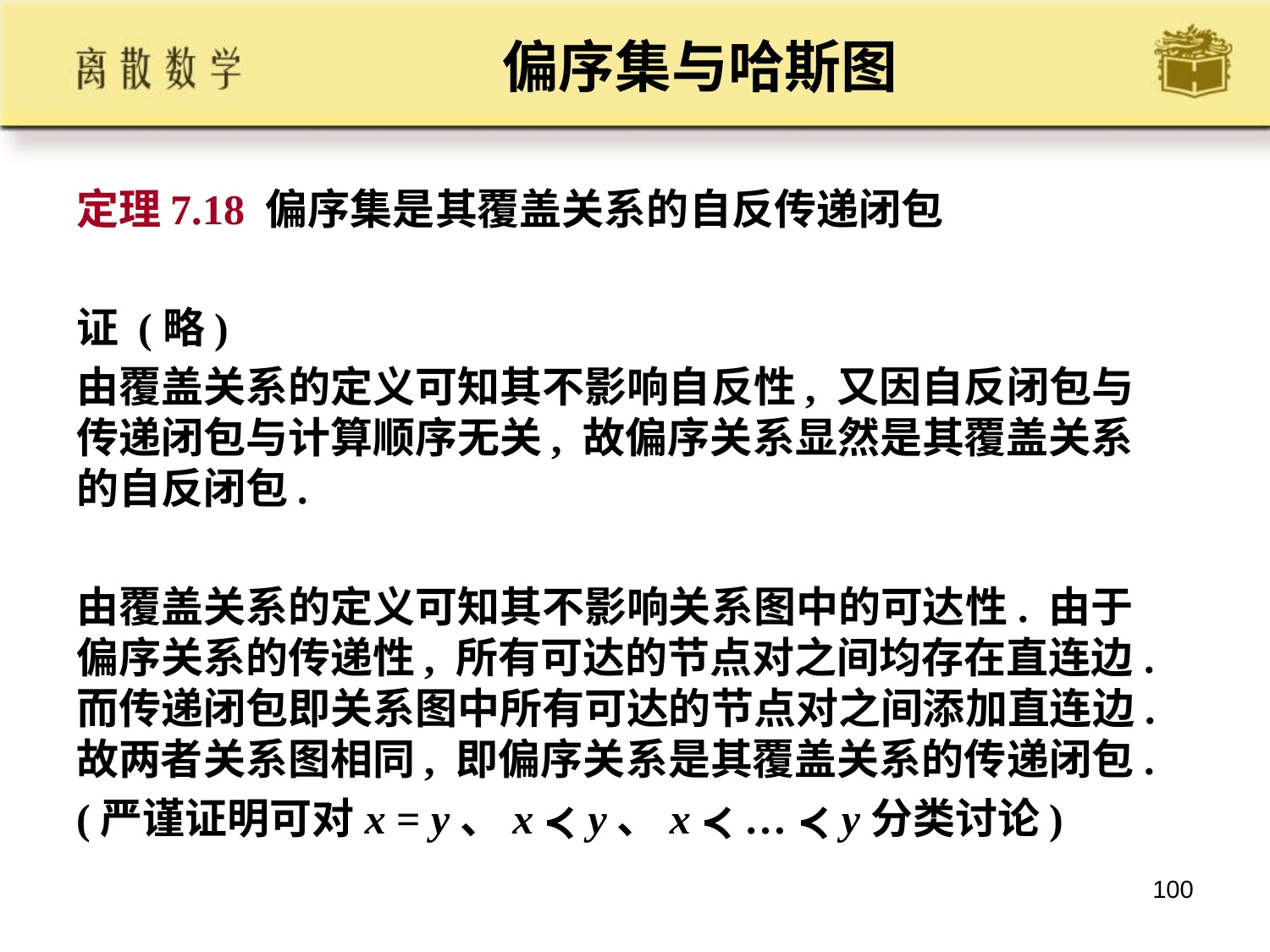

# 偏序集与哈斯图
定理7.18 偏序集是其覆盖关系的自反传递闭包

证 (略)
由覆盖关系的定义可知其不影响自反性, 又因自反闭包与传递闭包与计算顺序无关, 故偏序关系显然是其覆盖关系的自反闭包.

由覆盖关系的定义可知其不影响关系图中的可达性. 由于偏序关系的传递性, 所有可达的节点对之间均存在直连边. 而传递闭包即关系图中所有可达的节点对之间添加直连边. 故两者关系图相同, 即偏序关系是其覆盖关系的传递闭包.
(严谨证明可对x = y、x ≺ y、x ≺ … ≺ y分类讨论)
100